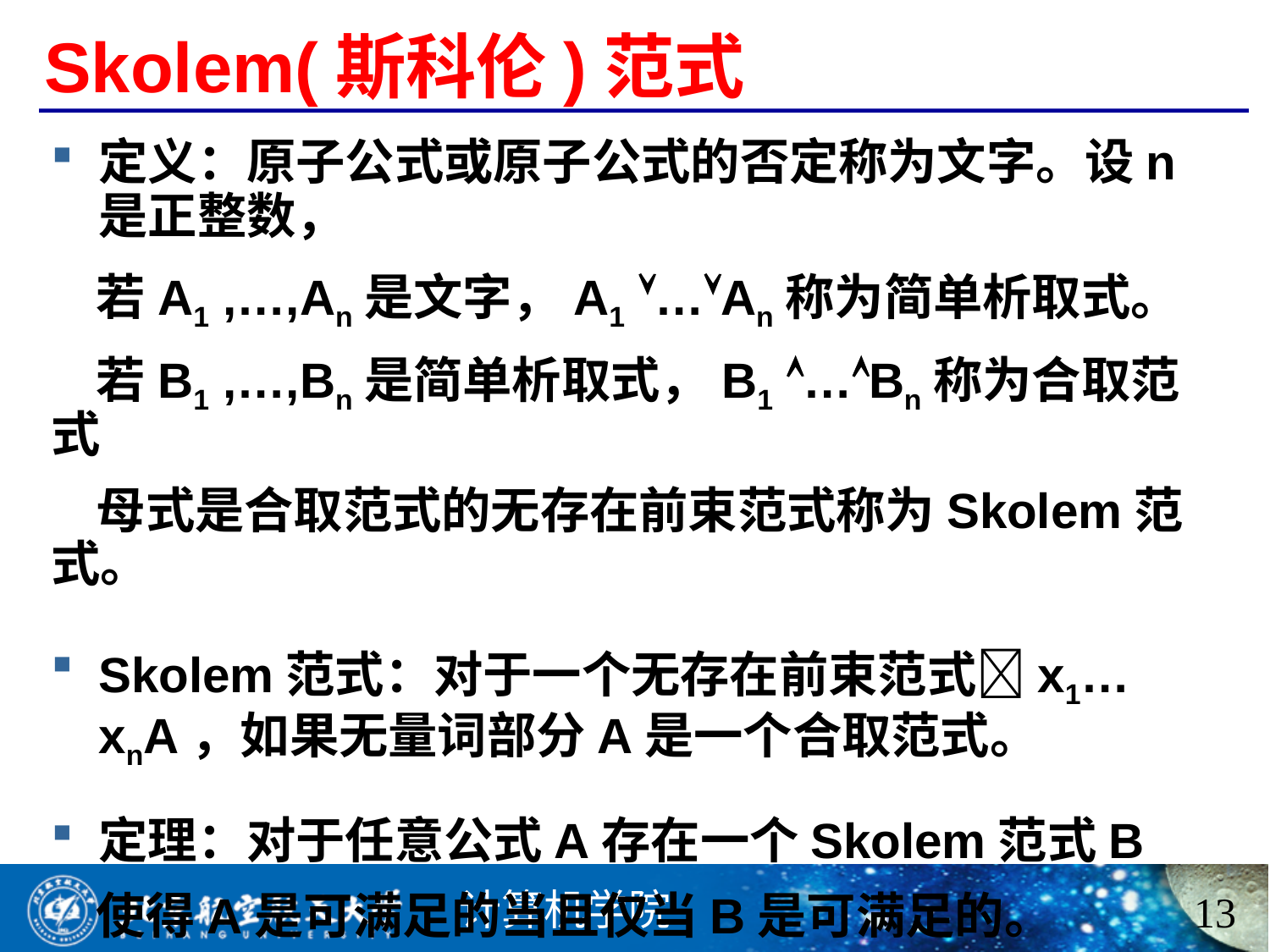

# Skolem(斯科伦)范式
定义：原子公式或原子公式的否定称为文字。设n是正整数，
   若A1 ,…,An是文字，A1 ∨…∨An称为简单析取式。
   若B1 ,…,Bn是简单析取式，B1 ∧…∧Bn称为合取范式
   母式是合取范式的无存在前束范式称为Skolem范式。

Skolem范式：对于一个无存在前束范式∀x1…xnA，如果无量词部分A是一个合取范式。

定理：对于任意公式A存在一个Skolem范式B
   使得A是可满足的当且仅当B是可满足的。